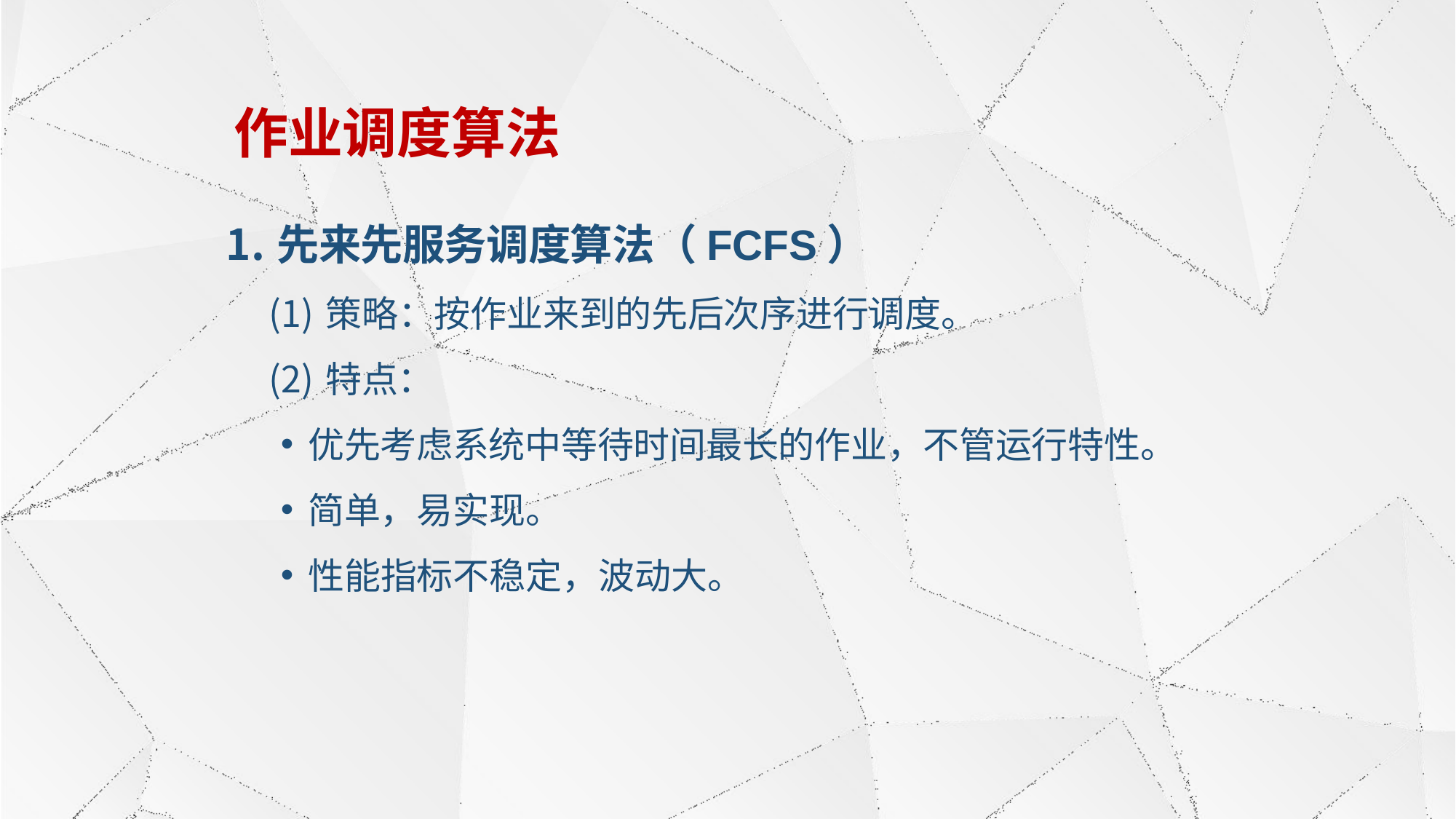

# 作业调度算法
先来先服务调度算法（FCFS）
策略：按作业来到的先后次序进行调度。
特点：
优先考虑系统中等待时间最长的作业，不管运行特性。
简单，易实现。
性能指标不稳定，波动大。